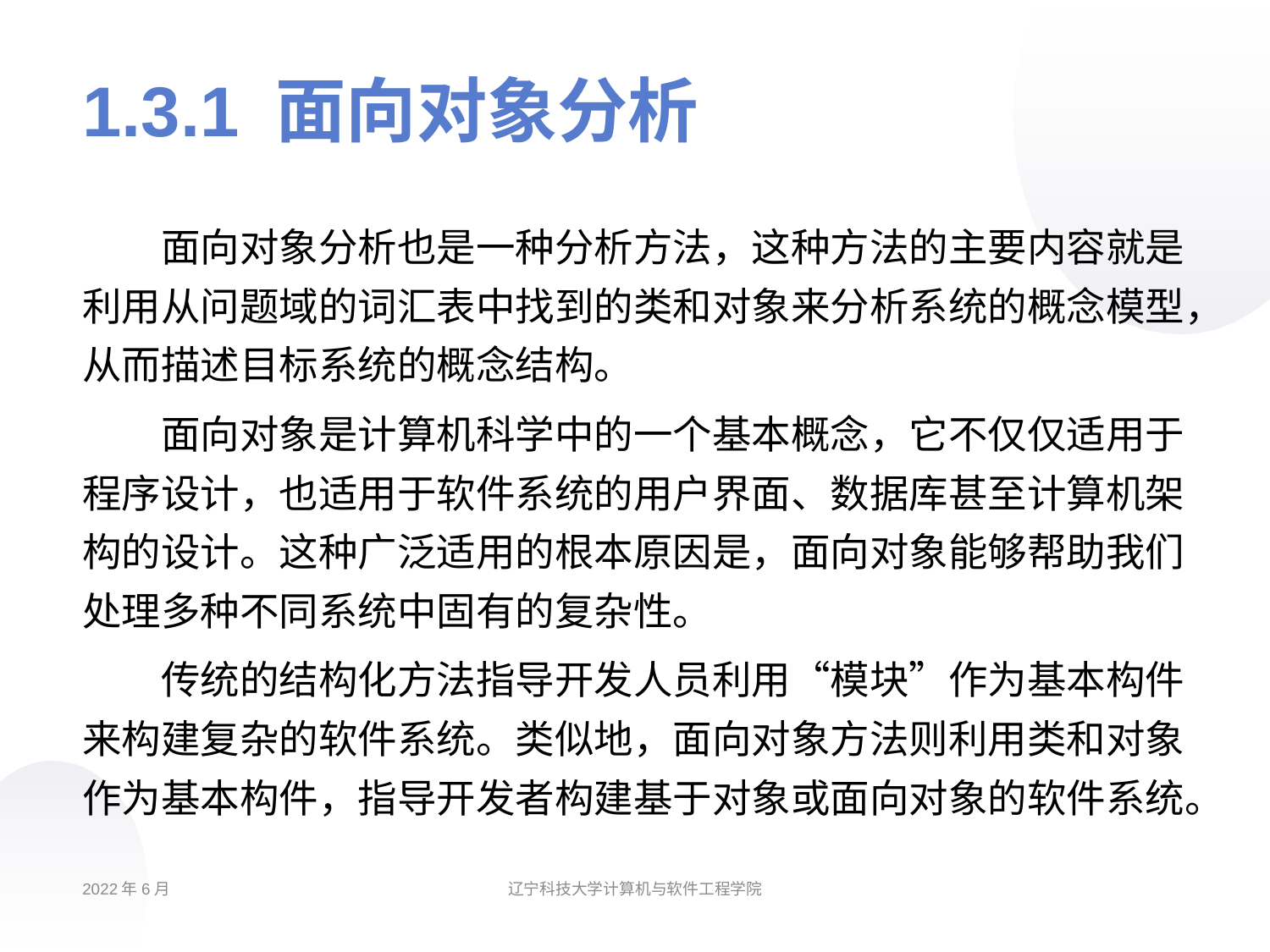

# 1.3.1 面向对象分析
面向对象分析也是一种分析方法，这种方法的主要内容就是利用从问题域的词汇表中找到的类和对象来分析系统的概念模型，从而描述目标系统的概念结构。
面向对象是计算机科学中的一个基本概念，它不仅仅适用于程序设计，也适用于软件系统的用户界面、数据库甚至计算机架构的设计。这种广泛适用的根本原因是，面向对象能够帮助我们处理多种不同系统中固有的复杂性。
传统的结构化方法指导开发人员利用“模块”作为基本构件来构建复杂的软件系统。类似地，面向对象方法则利用类和对象作为基本构件，指导开发者构建基于对象或面向对象的软件系统。

2022年6月
辽宁科技大学计算机与软件工程学院
159